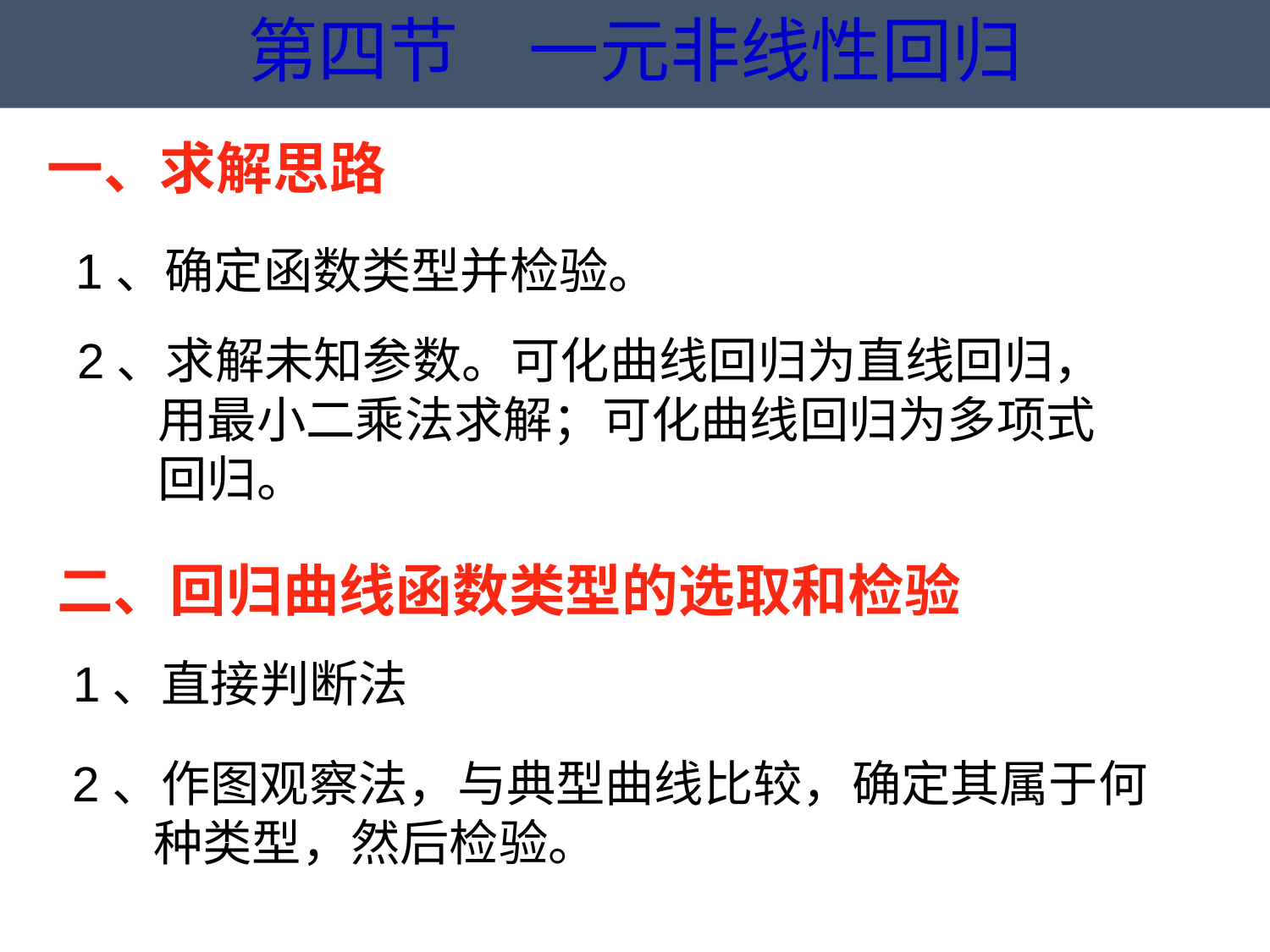

第四节　一元非线性回归
一、求解思路
1、确定函数类型并检验。
2、求解未知参数。可化曲线回归为直线回归，
　　用最小二乘法求解；可化曲线回归为多项式
　　回归。
二、回归曲线函数类型的选取和检验
1、直接判断法
2、作图观察法，与典型曲线比较，确定其属于何
　　种类型，然后检验。